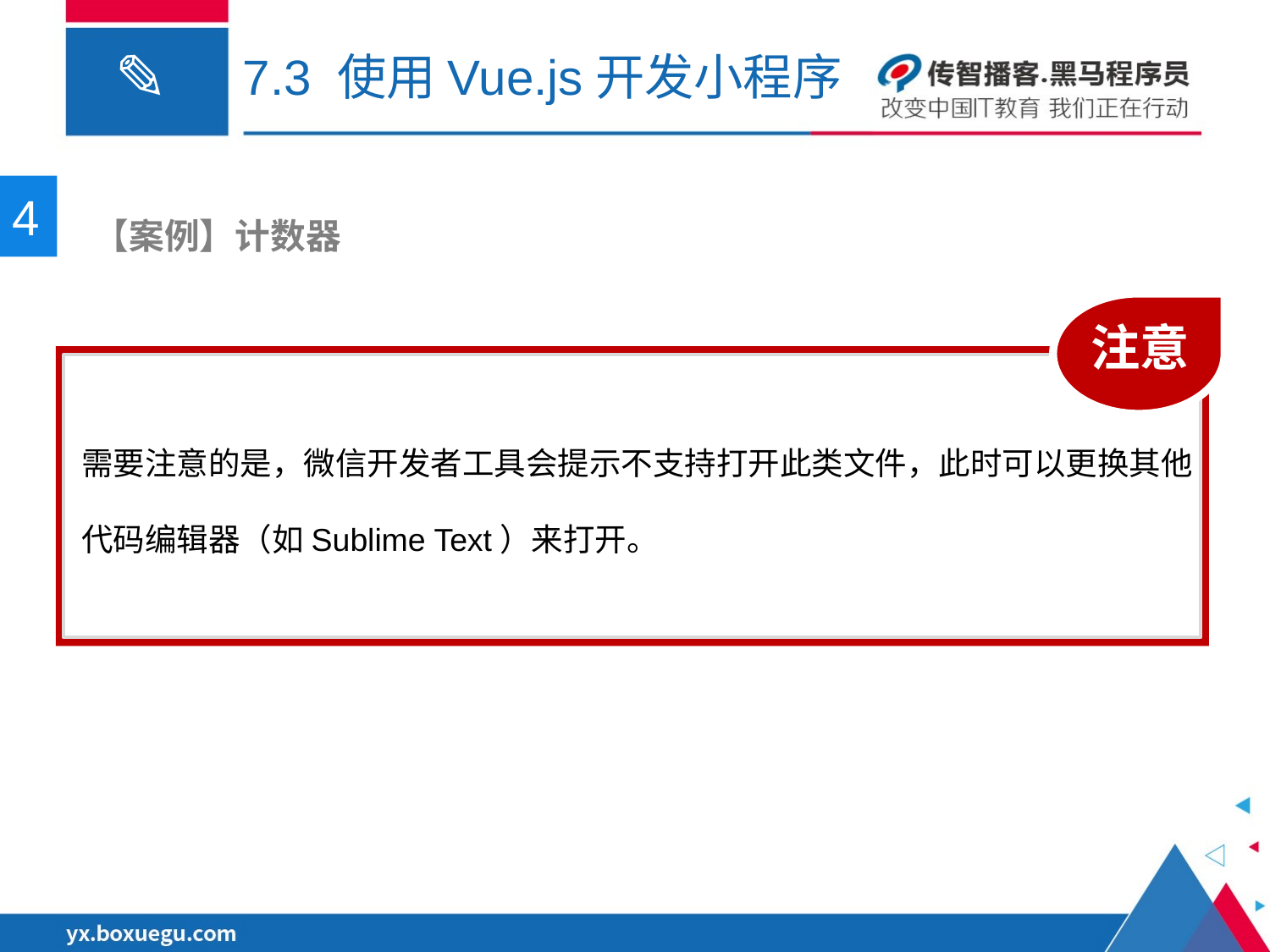

# 7.3 使用Vue.js开发小程序

4
  【案例】计数器

注意

需要注意的是，微信开发者工具会提示不支持打开此类文件，此时可以更换其他代码编辑器（如Sublime Text）来打开。